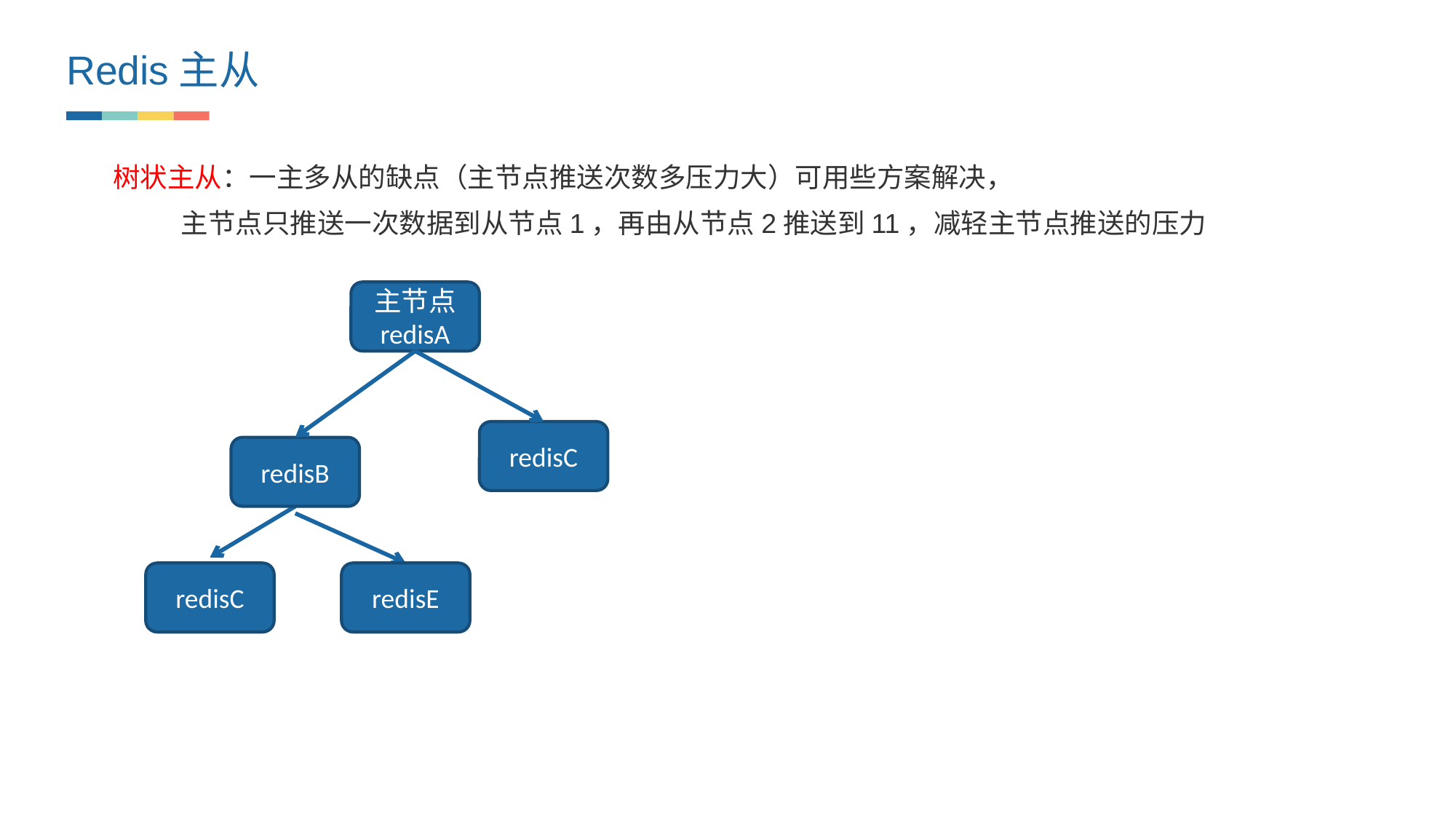

Redis主从

树状主从：一主多从的缺点（主节点推送次数多压力大）可用些方案解决，
          主节点只推送一次数据到从节点1，再由从节点2推送到11，减轻主节点推送的压力
主节点
redisA
redisC
redisB
redisC
redisE